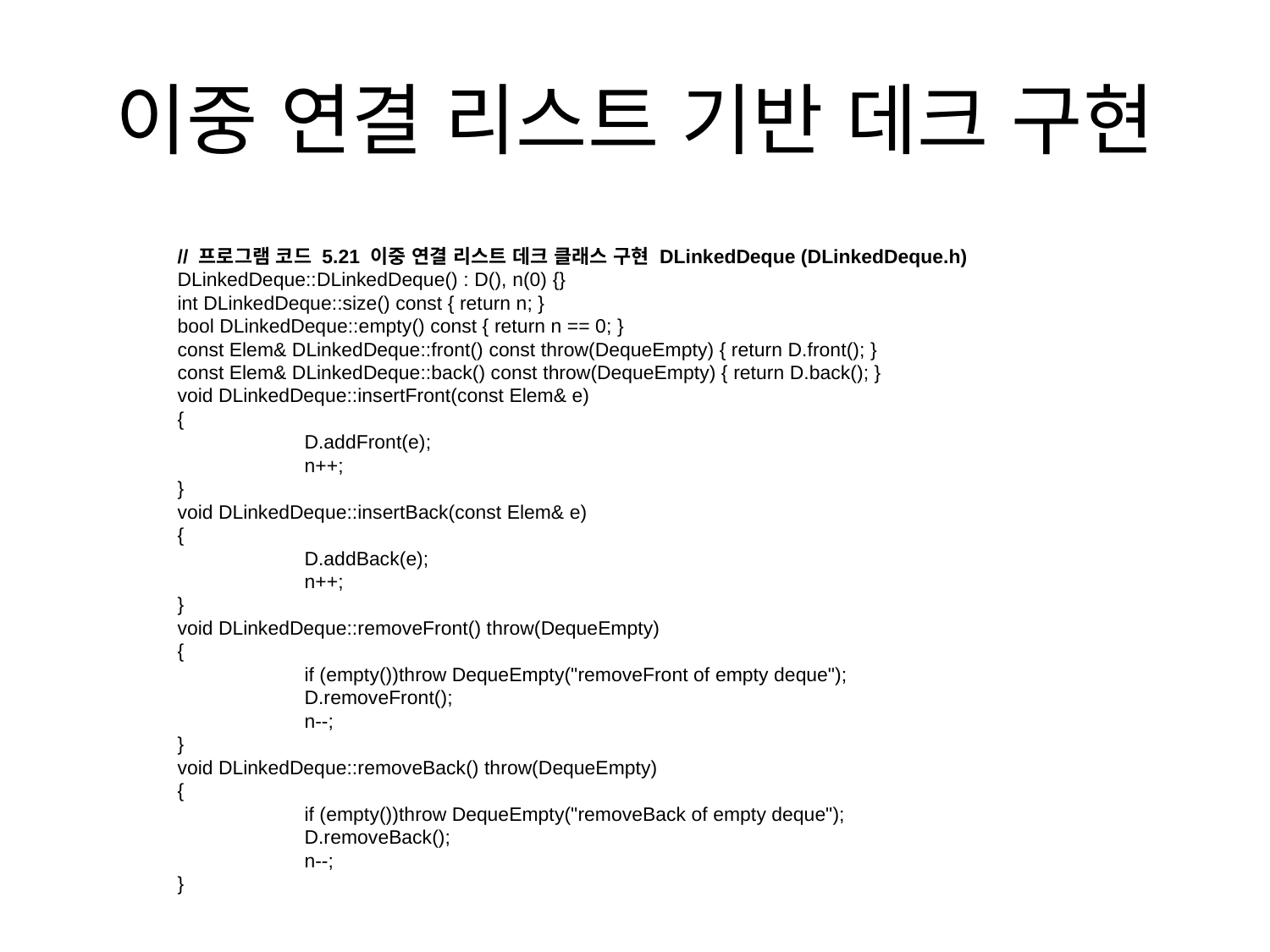

# 이중 연결 리스트 기반 데크 구현
// 프로그램 코드 5.21 이중 연결 리스트 데크 클래스 구현 DLinkedDeque (DLinkedDeque.h)
DLinkedDeque::DLinkedDeque() : D(), n(0) {}
int DLinkedDeque::size() const { return n; }
bool DLinkedDeque::empty() const { return n == 0; }
const Elem& DLinkedDeque::front() const throw(DequeEmpty) { return D.front(); }
const Elem& DLinkedDeque::back() const throw(DequeEmpty) { return D.back(); }
void DLinkedDeque::insertFront(const Elem& e)
{
	D.addFront(e);
	n++;
}
void DLinkedDeque::insertBack(const Elem& e)
{
	D.addBack(e);
	n++;
}
void DLinkedDeque::removeFront() throw(DequeEmpty)
{
	if (empty())throw DequeEmpty("removeFront of empty deque");
	D.removeFront();
	n--;
}
void DLinkedDeque::removeBack() throw(DequeEmpty)
{
	if (empty())throw DequeEmpty("removeBack of empty deque");
	D.removeBack();
	n--;
}